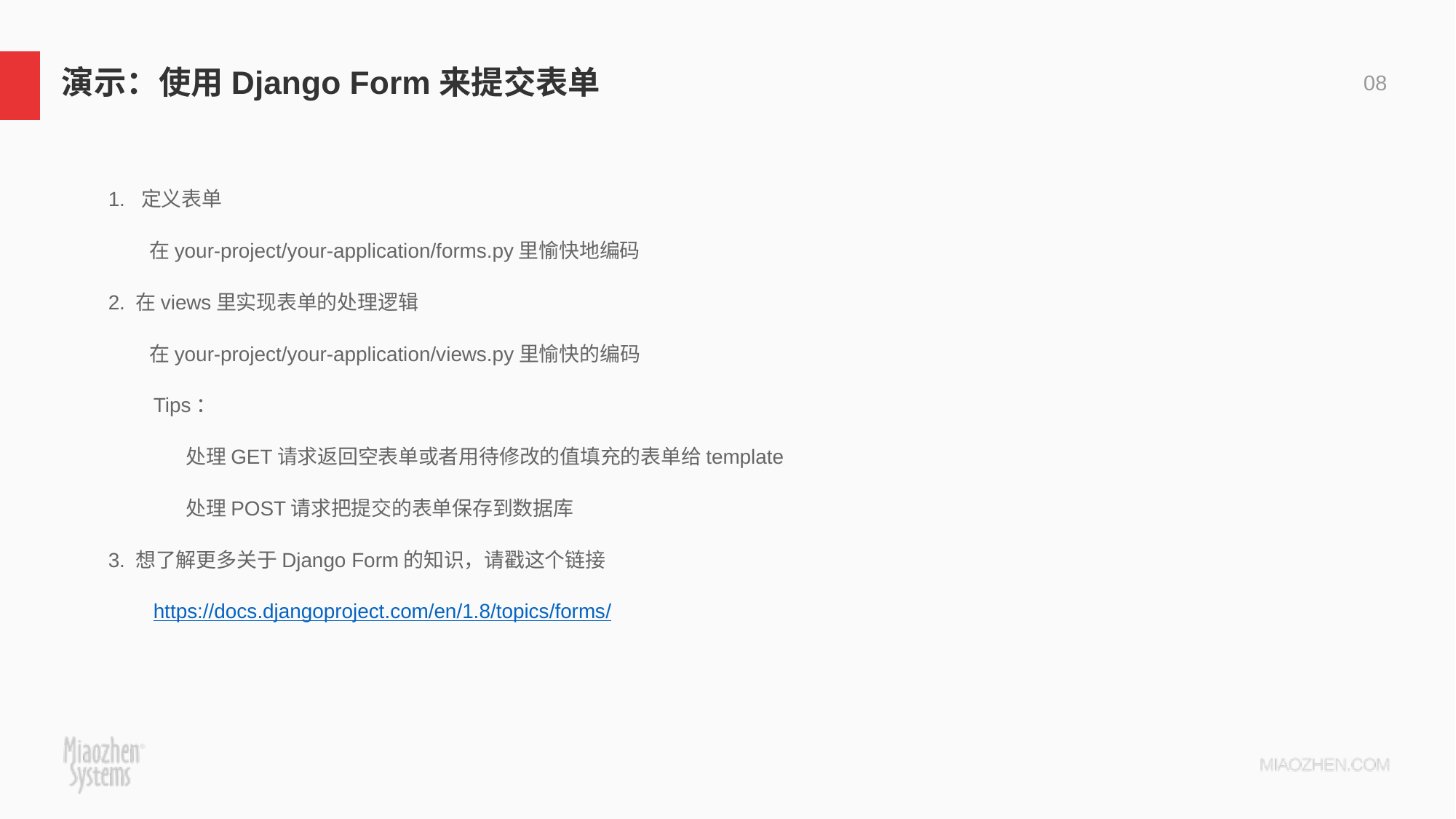

# 演示：使用Django Form来提交表单
08
1.  定义表单
        在your-project/your-application/forms.py里愉快地编码
2. 在views里实现表单的处理逻辑
        在your-project/your-application/views.py里愉快的编码
        Tips：
                处理GET请求返回空表单或者用待修改的值填充的表单给template
                处理POST请求把提交的表单保存到数据库
3. 想了解更多关于Django Form的知识，请戳这个链接
        https://docs.djangoproject.com/en/1.8/topics/forms/